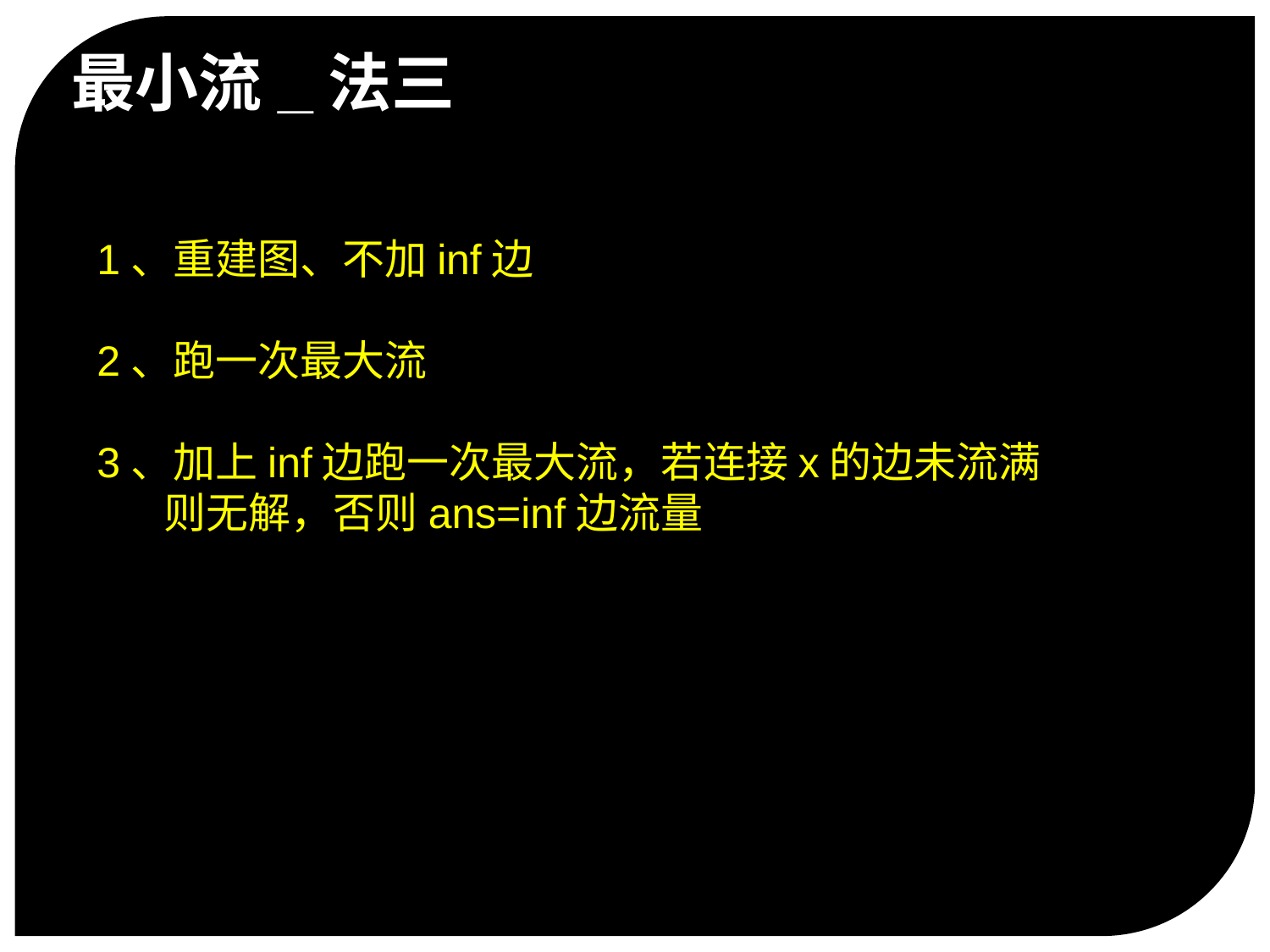

最小流_法三
1、重建图、不加inf边

2、跑一次最大流

3、加上inf边跑一次最大流，若连接x的边未流满
      则无解，否则ans=inf边流量